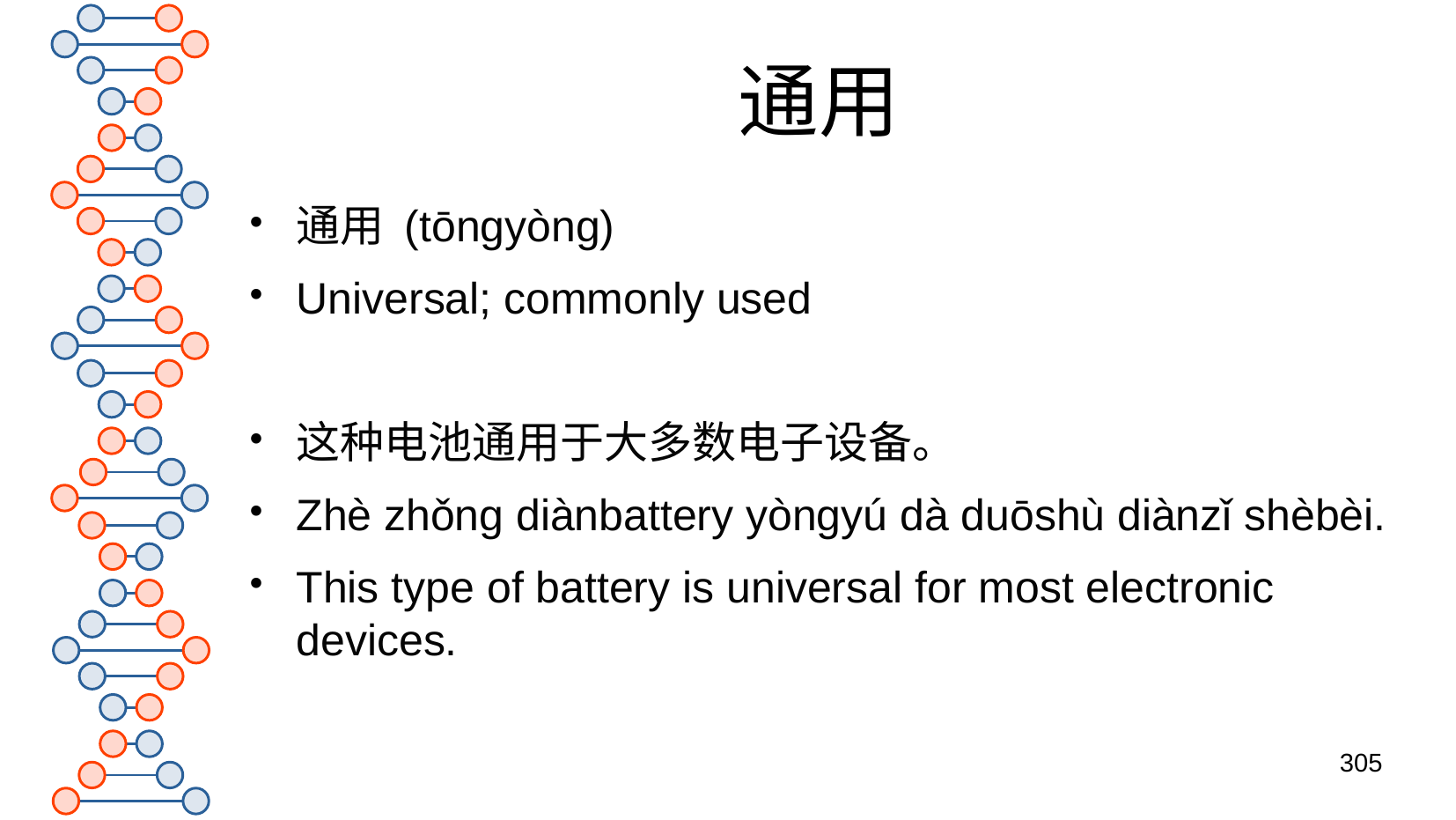

# 通用
通用 (tōngyòng)
Universal; commonly used

这种电池通用于大多数电子设备。
Zhè zhǒng diànbattery yòngyú dà duōshù diànzǐ shèbèi.
This type of battery is universal for most electronic devices.

305